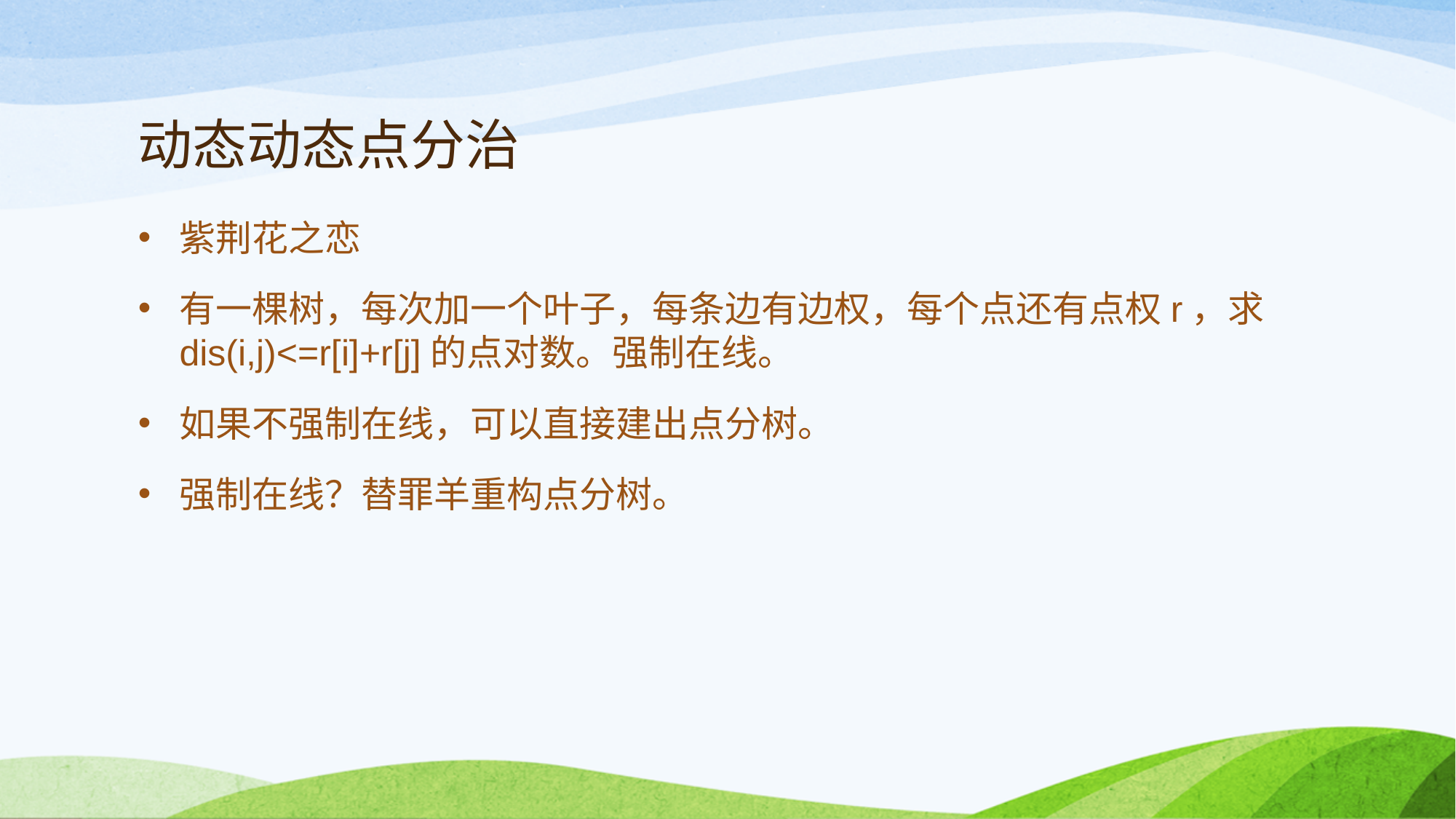

# 动态动态点分治
紫荆花之恋
有一棵树，每次加一个叶子，每条边有边权，每个点还有点权r，求dis(i,j)<=r[i]+r[j]的点对数。强制在线。
如果不强制在线，可以直接建出点分树。
强制在线？替罪羊重构点分树。